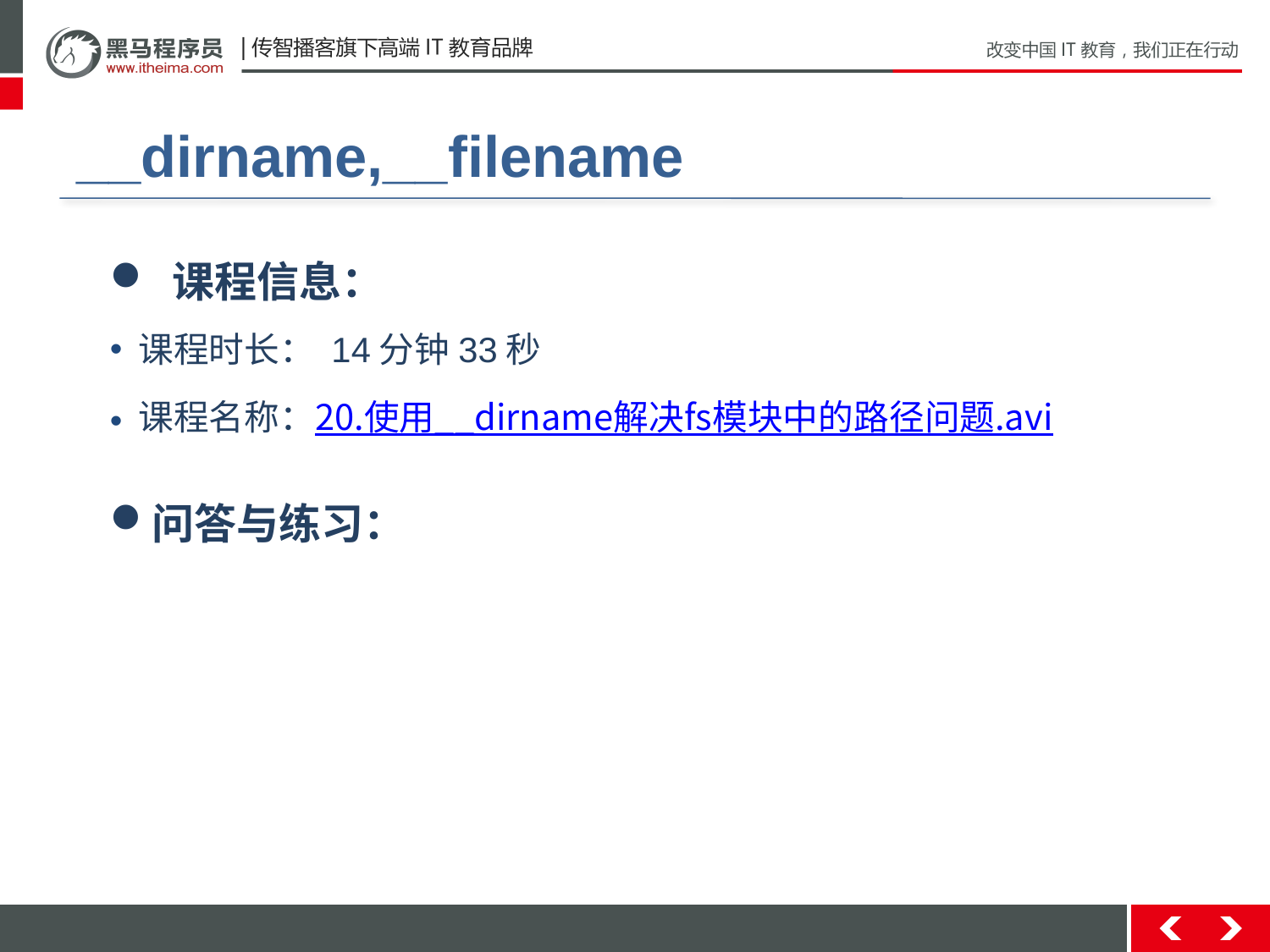

# __dirname,__filename
 课程信息：
 课程时长： 14分钟33秒
 课程名称：20.使用__dirname解决fs模块中的路径问题.avi
问答与练习：